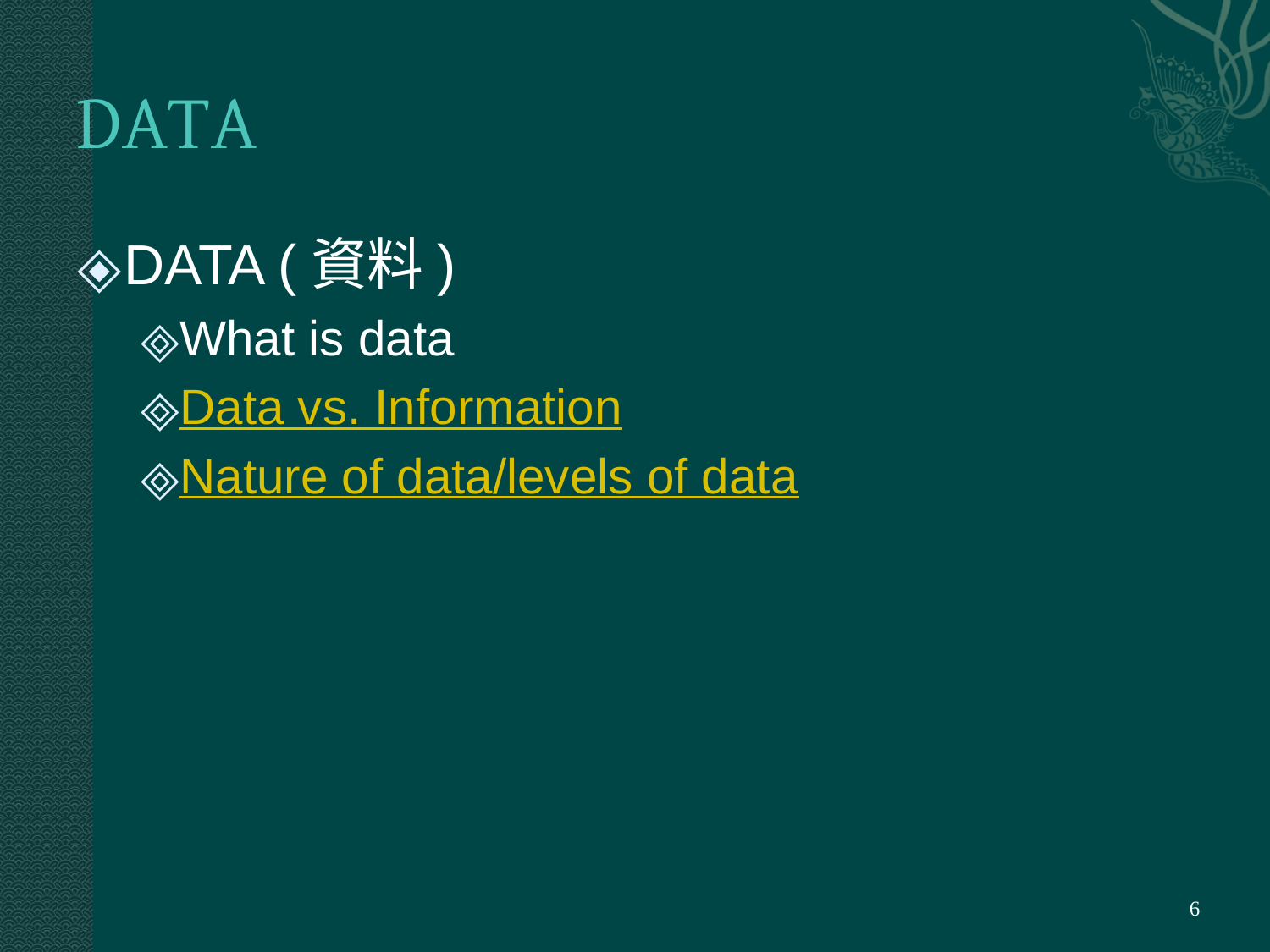

# DATA
DATA (資料)
What is data
Data vs. Information
Nature of data/levels of data

6